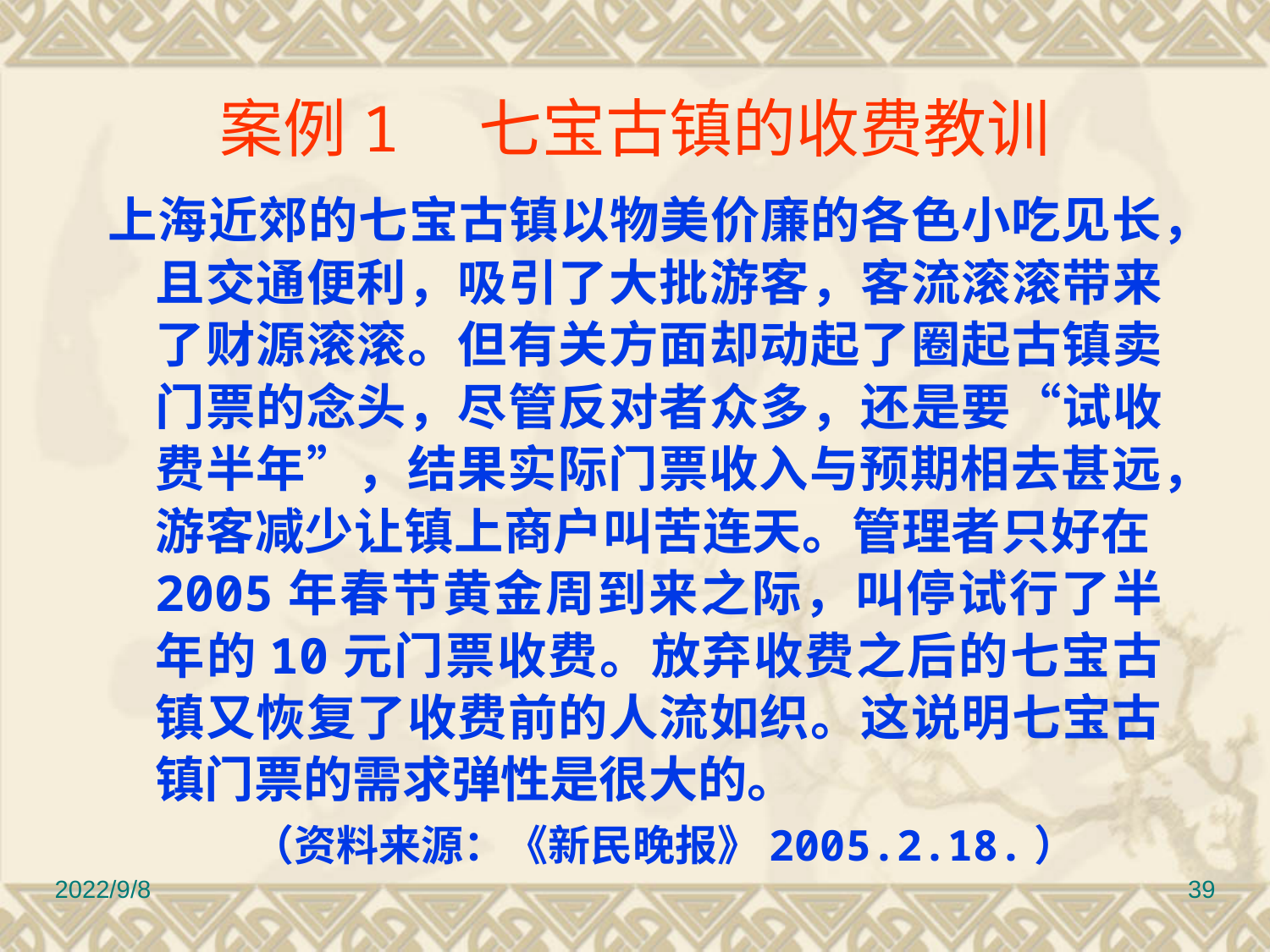

# 案例1　七宝古镇的收费教训
上海近郊的七宝古镇以物美价廉的各色小吃见长，且交通便利，吸引了大批游客，客流滚滚带来了财源滚滚。但有关方面却动起了圈起古镇卖门票的念头，尽管反对者众多，还是要“试收费半年”，结果实际门票收入与预期相去甚远，游客减少让镇上商户叫苦连天。管理者只好在2005年春节黄金周到来之际，叫停试行了半年的10元门票收费。放弃收费之后的七宝古镇又恢复了收费前的人流如织。这说明七宝古镇门票的需求弹性是很大的。
              （资料来源：《新民晚报》2005.2.18.）
2022/9/8
39